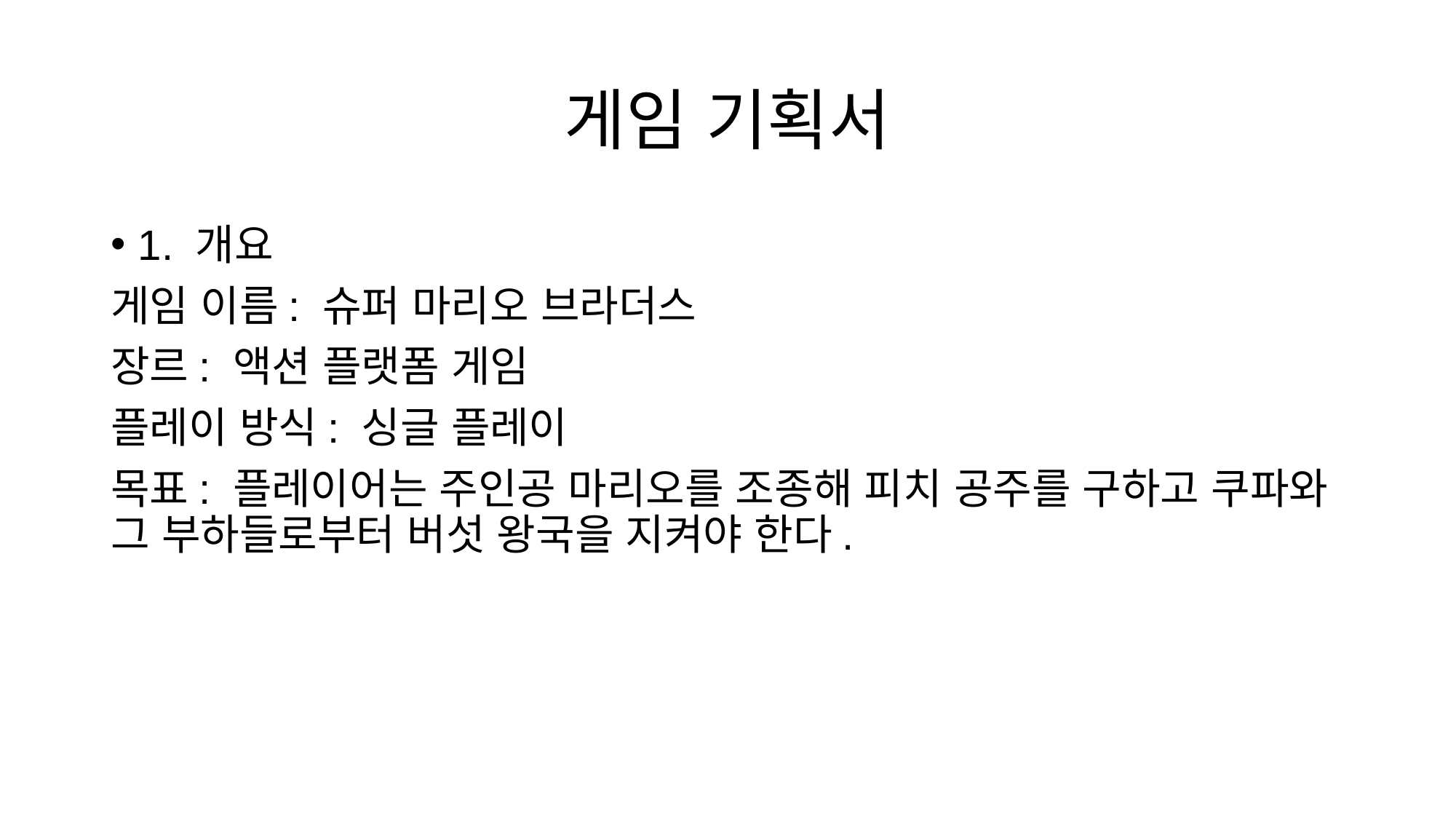

# 게임 기획서
1. 개요
게임 이름: 슈퍼 마리오 브라더스
장르: 액션 플랫폼 게임
플레이 방식: 싱글 플레이
목표: 플레이어는 주인공 마리오를 조종해 피치 공주를 구하고 쿠파와 그 부하들로부터 버섯 왕국을 지켜야 한다.